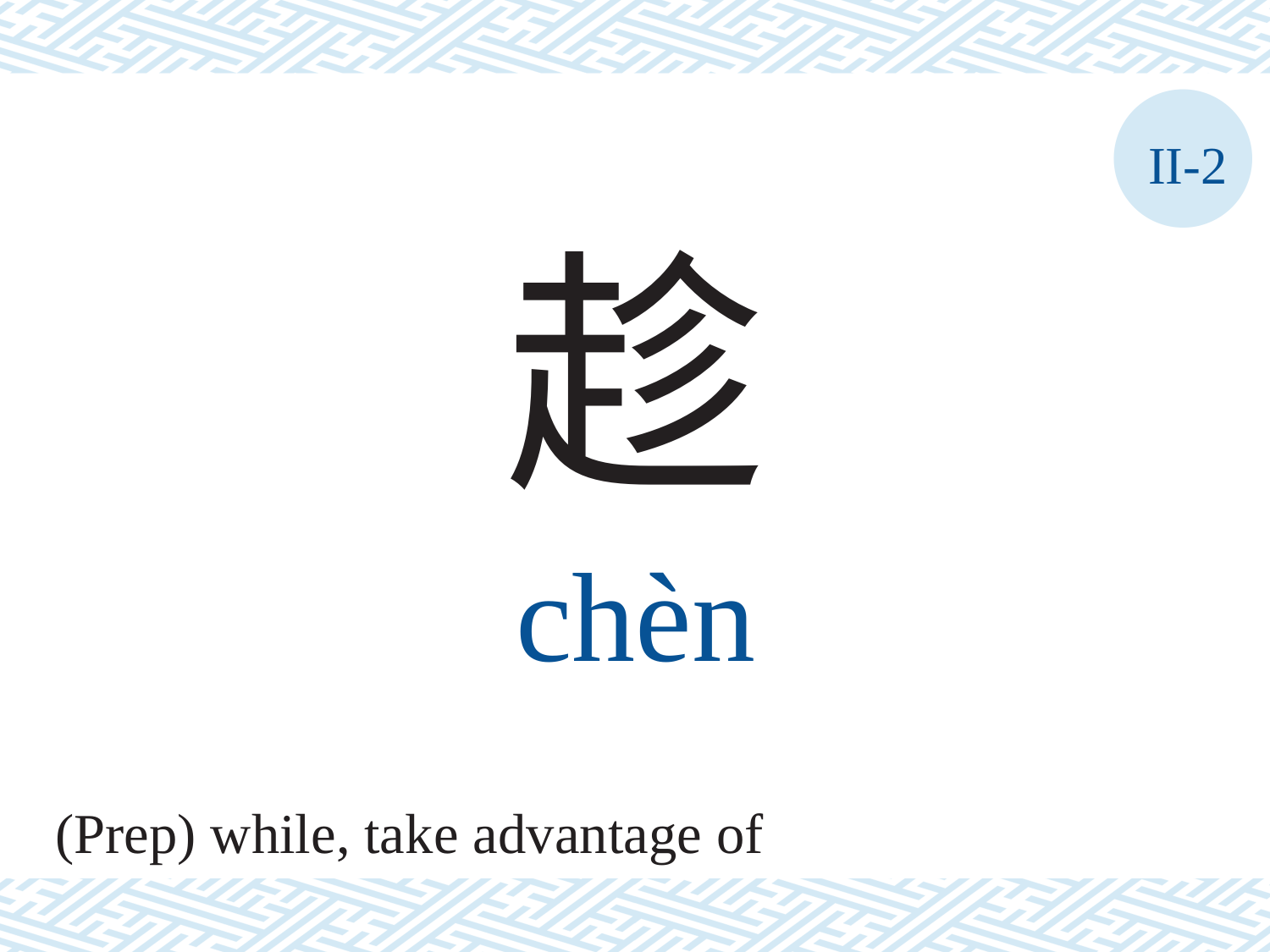

II-2
趁
chèn
(Prep) while, take advantage of